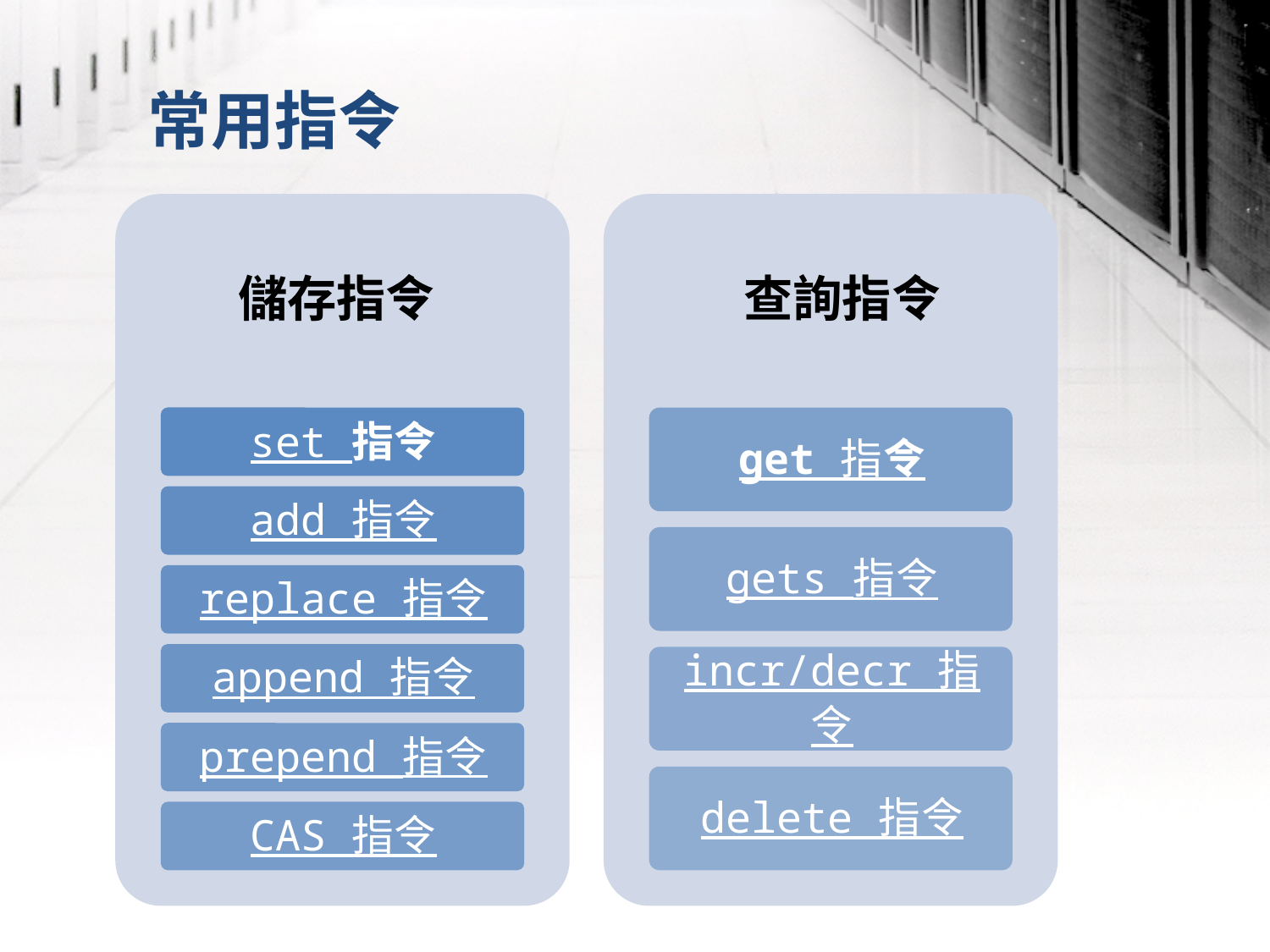

常用指令
儲存指令
set 指令
add 指令
replace 指令
append 指令
prepend 指令
CAS 指令
 查詢指令
get 指令
gets 指令
incr/decr 指令
delete 指令